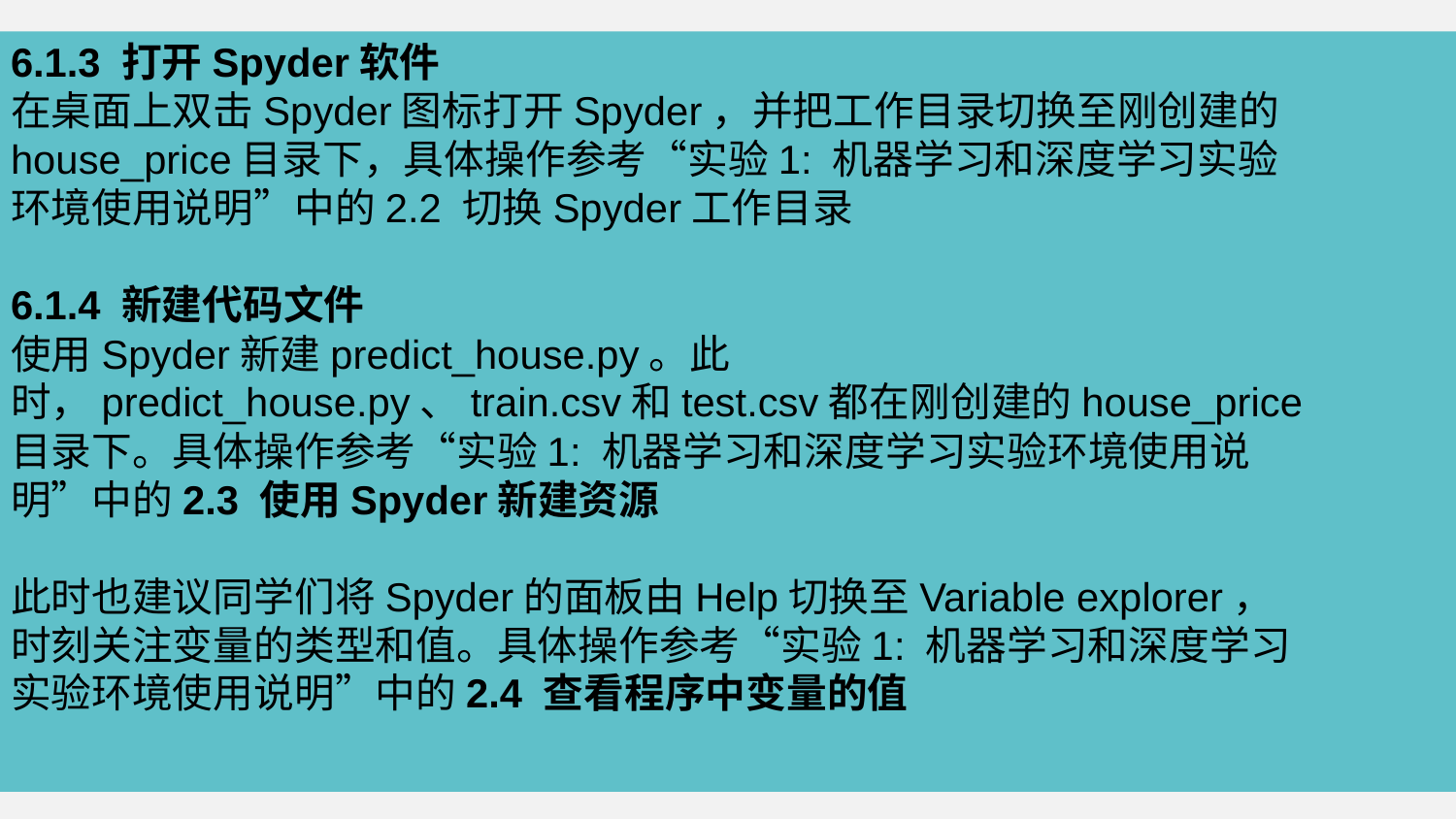

6.1.3 打开Spyder软件
在桌面上双击Spyder图标打开Spyder，并把工作目录切换至刚创建的house_price目录下，具体操作参考“实验1: 机器学习和深度学习实验环境使用说明”中的2.2 切换Spyder工作目录

6.1.4 新建代码文件
使用Spyder新建predict_house.py。此时，predict_house.py、train.csv和test.csv都在刚创建的house_price目录下。具体操作参考“实验1: 机器学习和深度学习实验环境使用说明”中的2.3 使用Spyder新建资源

此时也建议同学们将Spyder的面板由Help切换至Variable explorer，时刻关注变量的类型和值。具体操作参考“实验1: 机器学习和深度学习实验环境使用说明”中的2.4 查看程序中变量的值